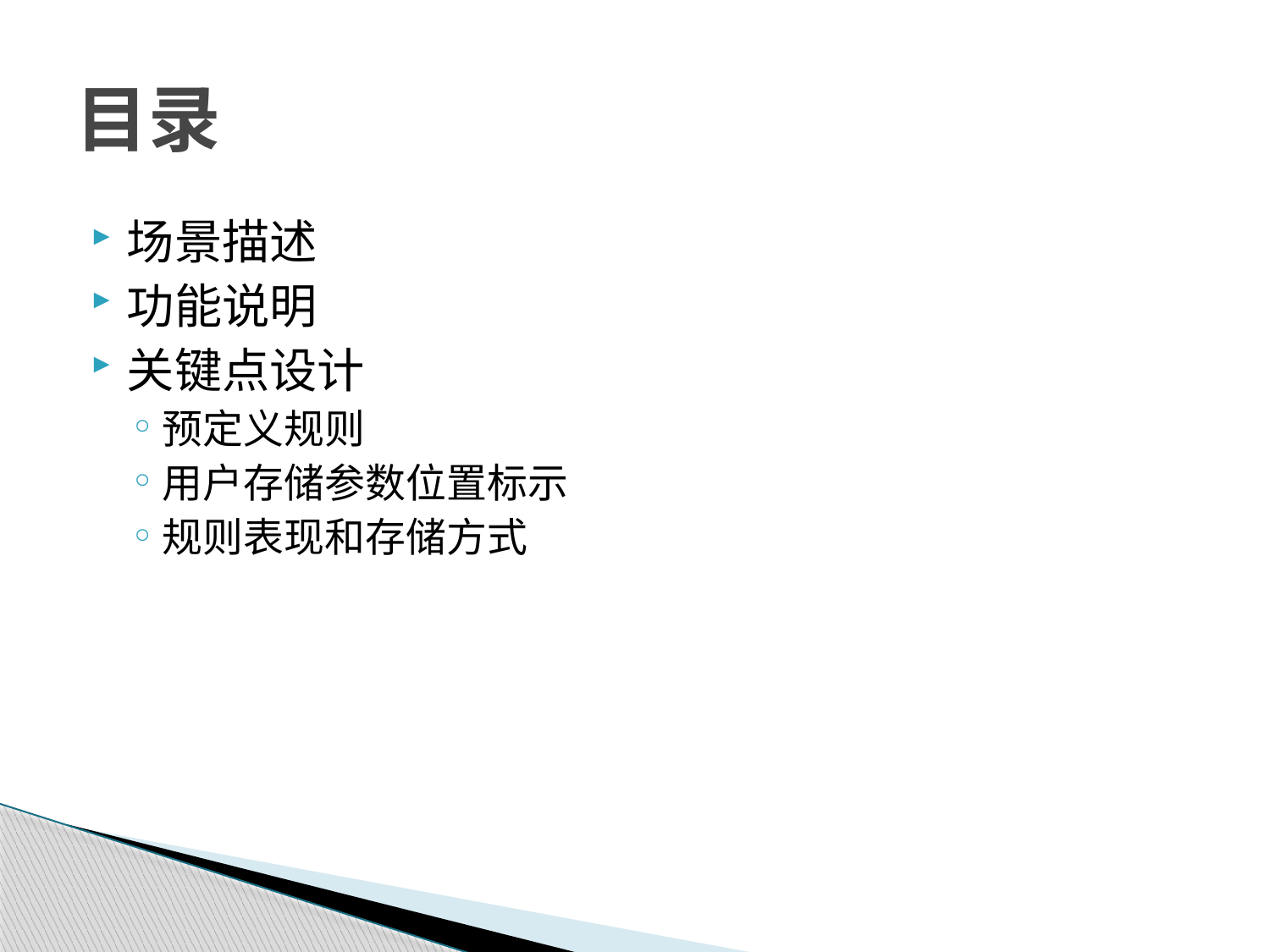

# 目录
场景描述
功能说明
关键点设计
预定义规则
用户存储参数位置标示
规则表现和存储方式